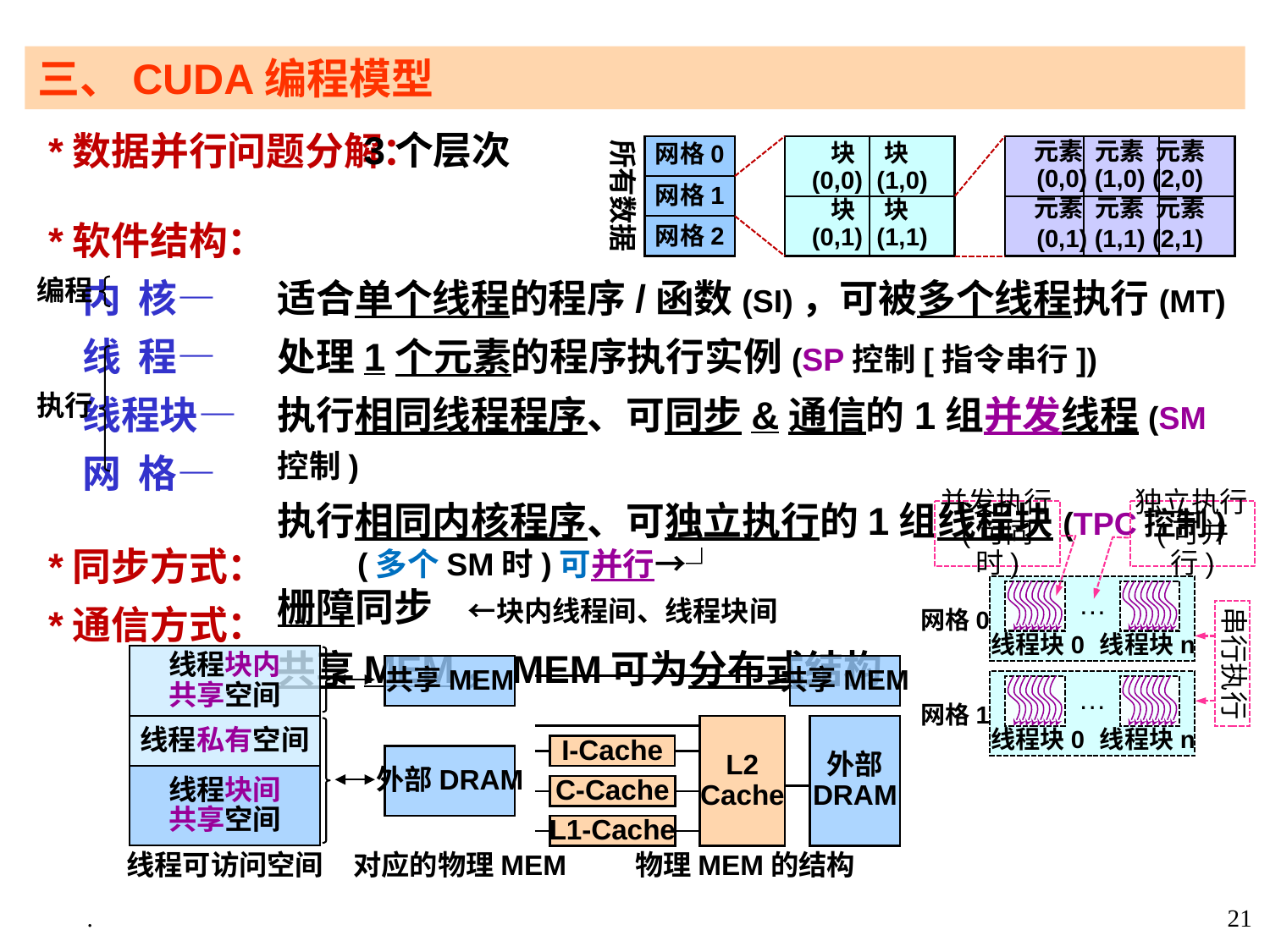

三、CUDA编程模型
        3个层次

适合单个线程的程序/函数(SI)，可被多个线程执行(MT)
处理1个元素的程序执行实例(SP控制[指令串行])
执行相同线程程序、可同步&通信的1组并发线程(SM控制)
执行相同内核程序、可独立执行的1组线程块(TPC控制)
         (多个SM时)可并行→┘
栅障同步    ←块内线程间、线程块间
共享MEM，MEM可为分布式结构
 *数据并行问题分解：
 *软件结构：
    内  核—
    线  程—
    线程块—
    网  格—
 *同步方式：
 *通信方式：
所有数据
网格0
网格1
网格2
元素  元素  元素
(0,0) (1,0) (2,0)
元素  元素  元素
(0,1) (1,1) (2,1)
块     块
(0,0)  (1,0)
块     块
(0,1)  (1,1)
编程

执行
并发执行(可同时)
独立执行(可并行)
串行执行

…
网格0
线程块0
线程块n

…
网格1
线程块0
线程块n
线程块内
共享空间

共享MEM
线程私有空间

外部DRAM
线程块间
共享空间
线程可访问空间
对应的物理MEM
共享MEM
L2
Cache
外部
DRAM
I-Cache
C-Cache
L1-Cache
物理MEM的结构
.
21